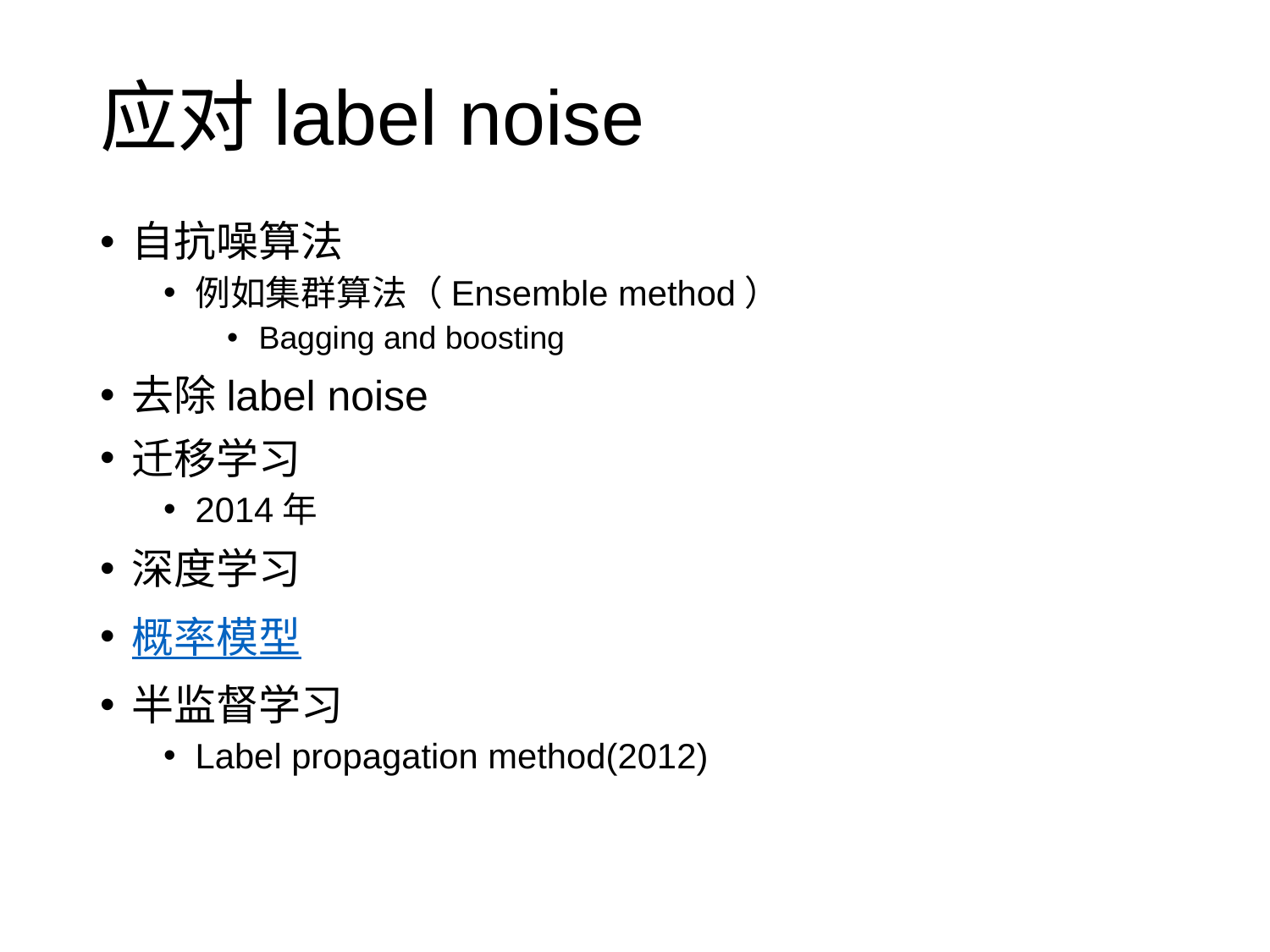

# 应对label noise
自抗噪算法
例如集群算法（Ensemble method）
Bagging and boosting
去除label noise
迁移学习
2014年
深度学习
概率模型
半监督学习
Label propagation method(2012)